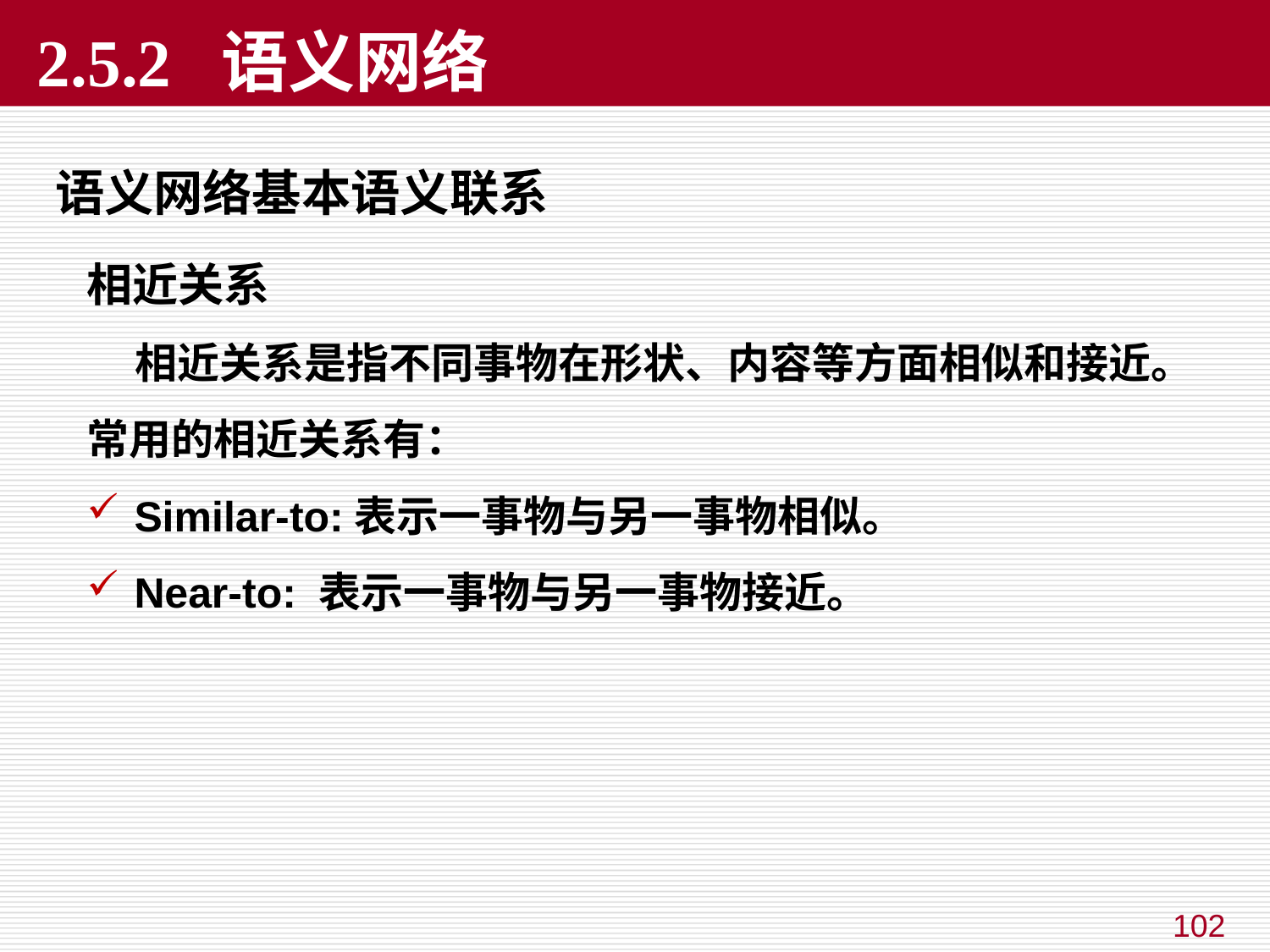

# 2.5.2  语义网络
语义网络基本语义联系
相近关系
    相近关系是指不同事物在形状、内容等方面相似和接近。
常用的相近关系有：
Similar-to:表示一事物与另一事物相似。
Near-to: 表示一事物与另一事物接近。
102